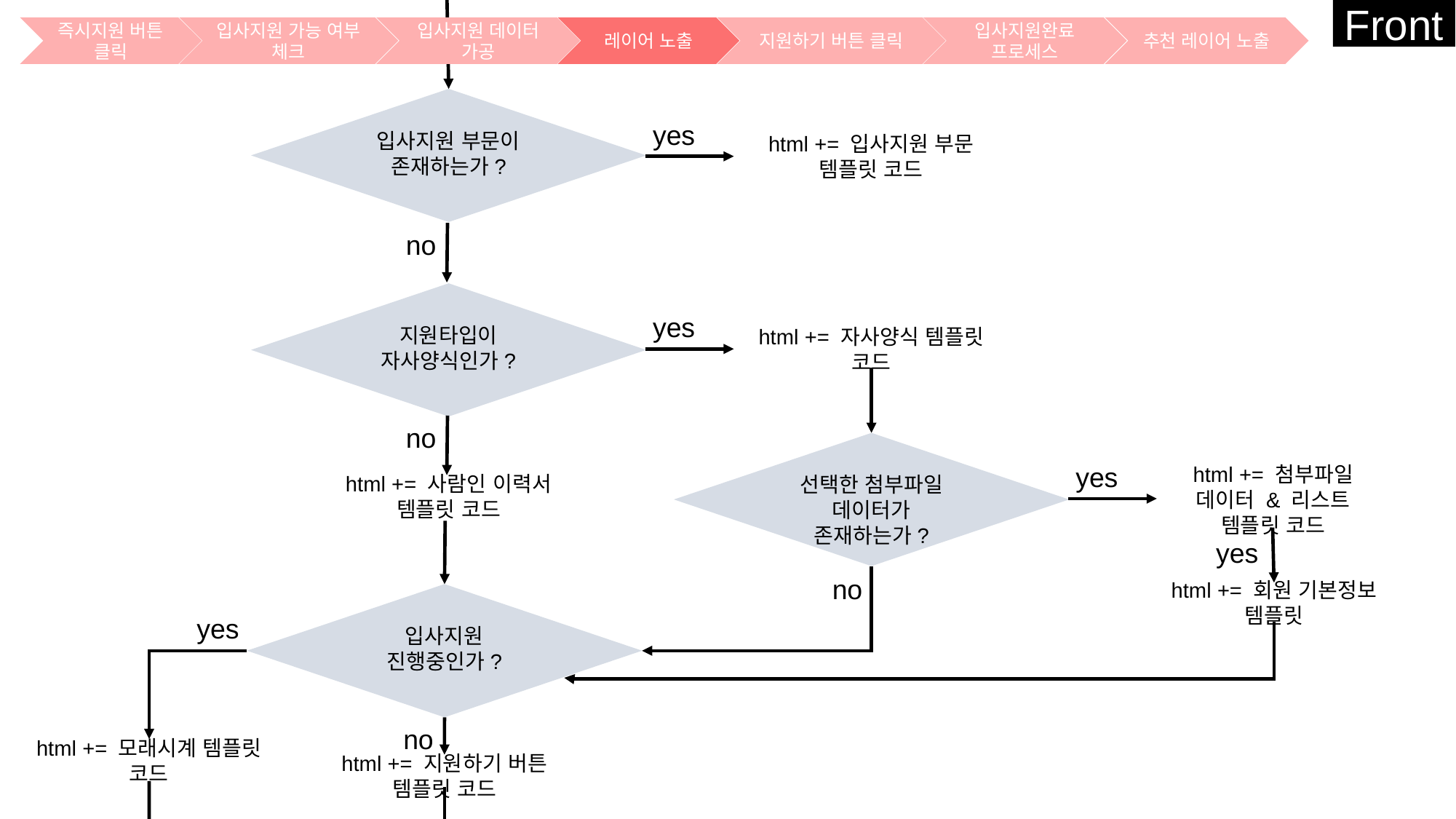

Front
지원하기 버튼 클릭
입사지원완료 프로세스
레이어 노출
즉시지원 버튼 클릭
입사지원 가능 여부 체크
입사지원 데이터 가공
추천 레이어 노출
입사지원 부문이 존재하는가?
yes
html += 입사지원 부문 템플릿 코드
no
지원타입이 자사양식인가?
yes
html += 자사양식 템플릿 코드
no
선택한 첨부파일 데이터가 존재하는가?
yes
html += 사람인 이력서 템플릿 코드
html += 첨부파일 데이터 & 리스트 템플릿 코드
yes
no
html += 회원 기본정보 템플릿
입사지원 진행중인가?
yes
no
html += 모래시계 템플릿 코드
html += 지원하기 버튼 템플릿 코드